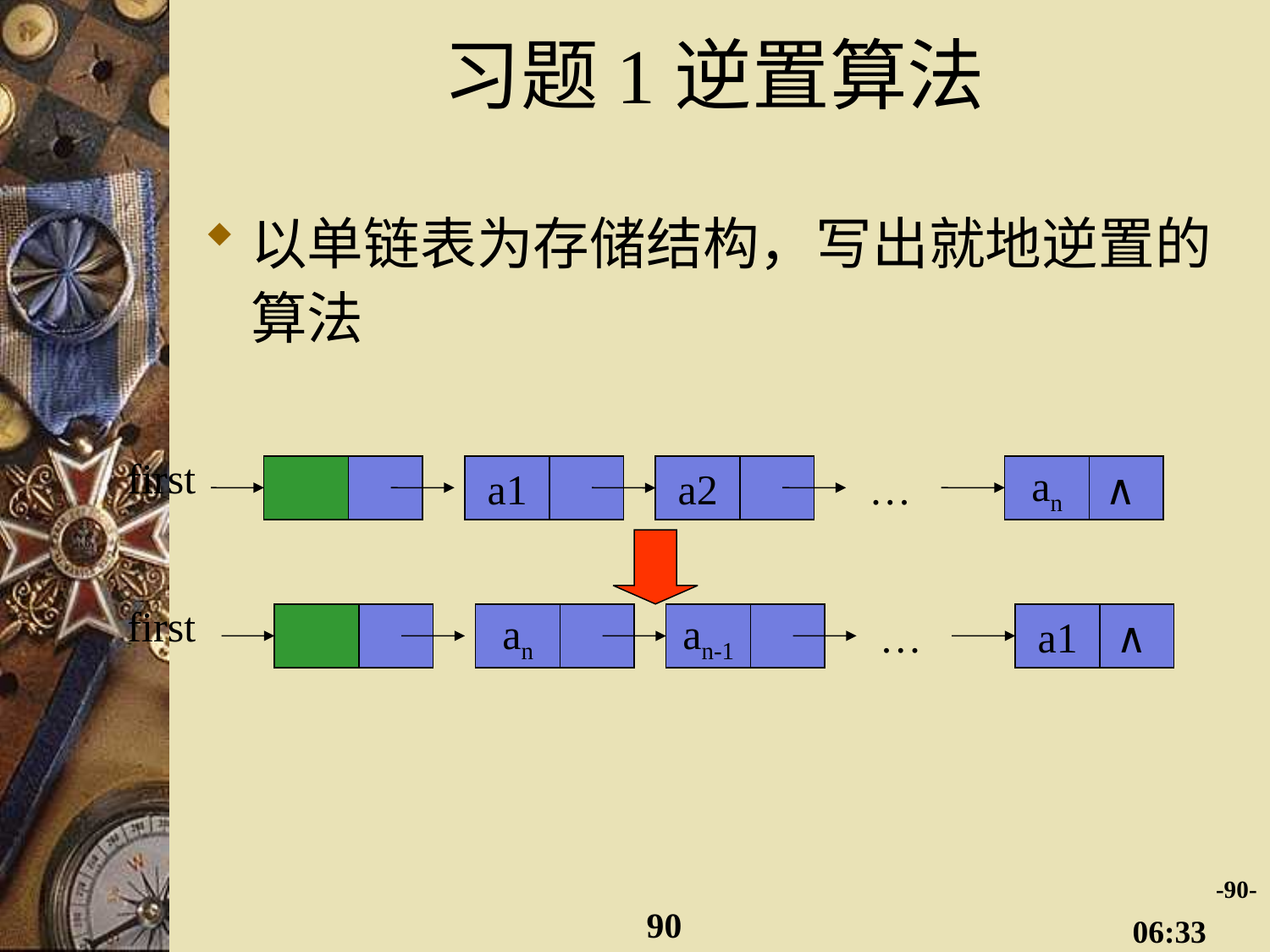

# 习题1逆置算法
以单链表为存储结构，写出就地逆置的算法
first

a1

a2

…
an
∧

first

an

an-1

…
a1
∧

-90-